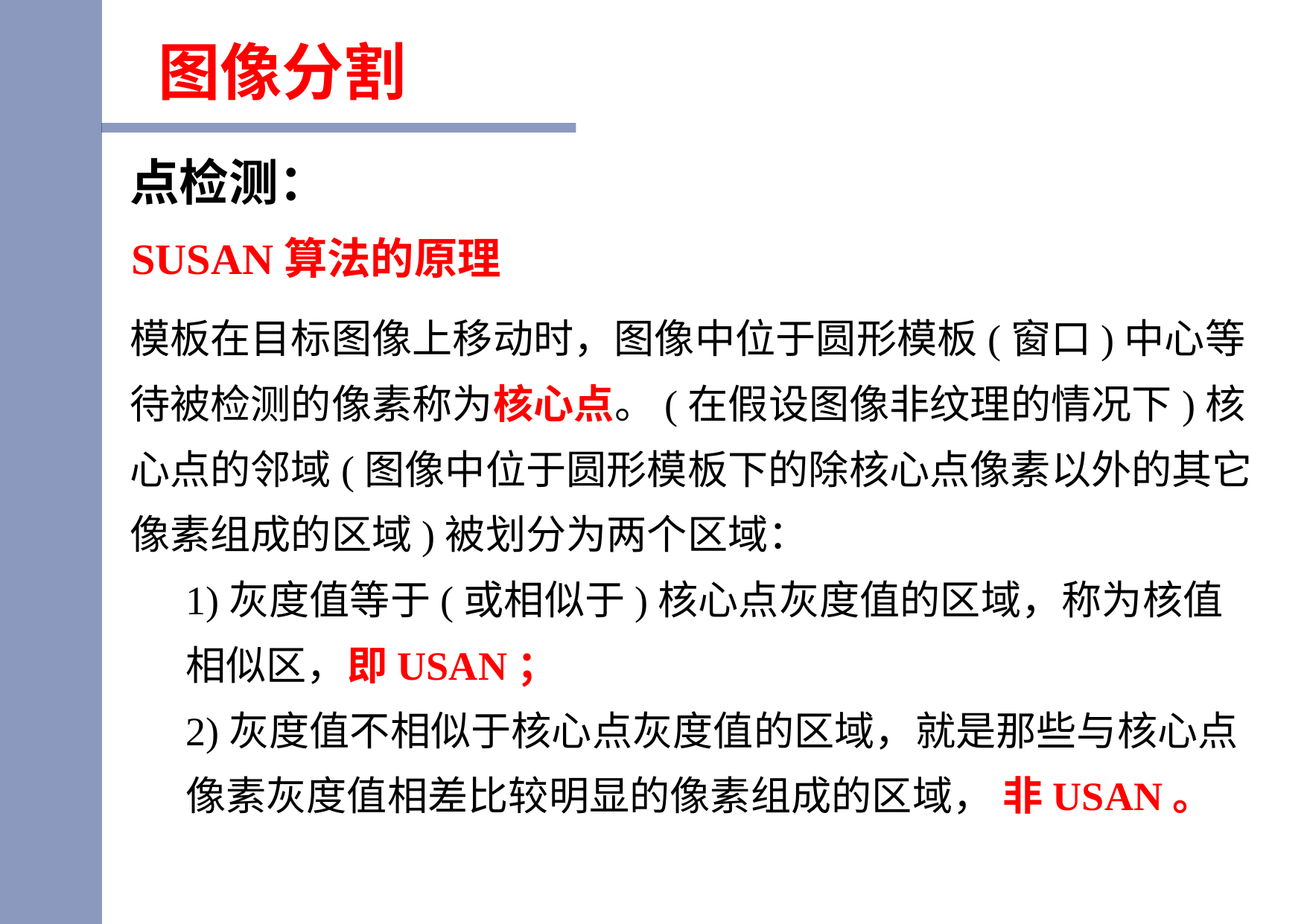

图像分割
点检测：
SUSAN算法的原理
模板在目标图像上移动时，图像中位于圆形模板(窗口)中心等待被检测的像素称为核心点。(在假设图像非纹理的情况下)核心点的邻域(图像中位于圆形模板下的除核心点像素以外的其它像素组成的区域)被划分为两个区域：
1)灰度值等于(或相似于)核心点灰度值的区域，称为核值相似区，即USAN；
2)灰度值不相似于核心点灰度值的区域，就是那些与核心点像素灰度值相差比较明显的像素组成的区域， 非USAN。